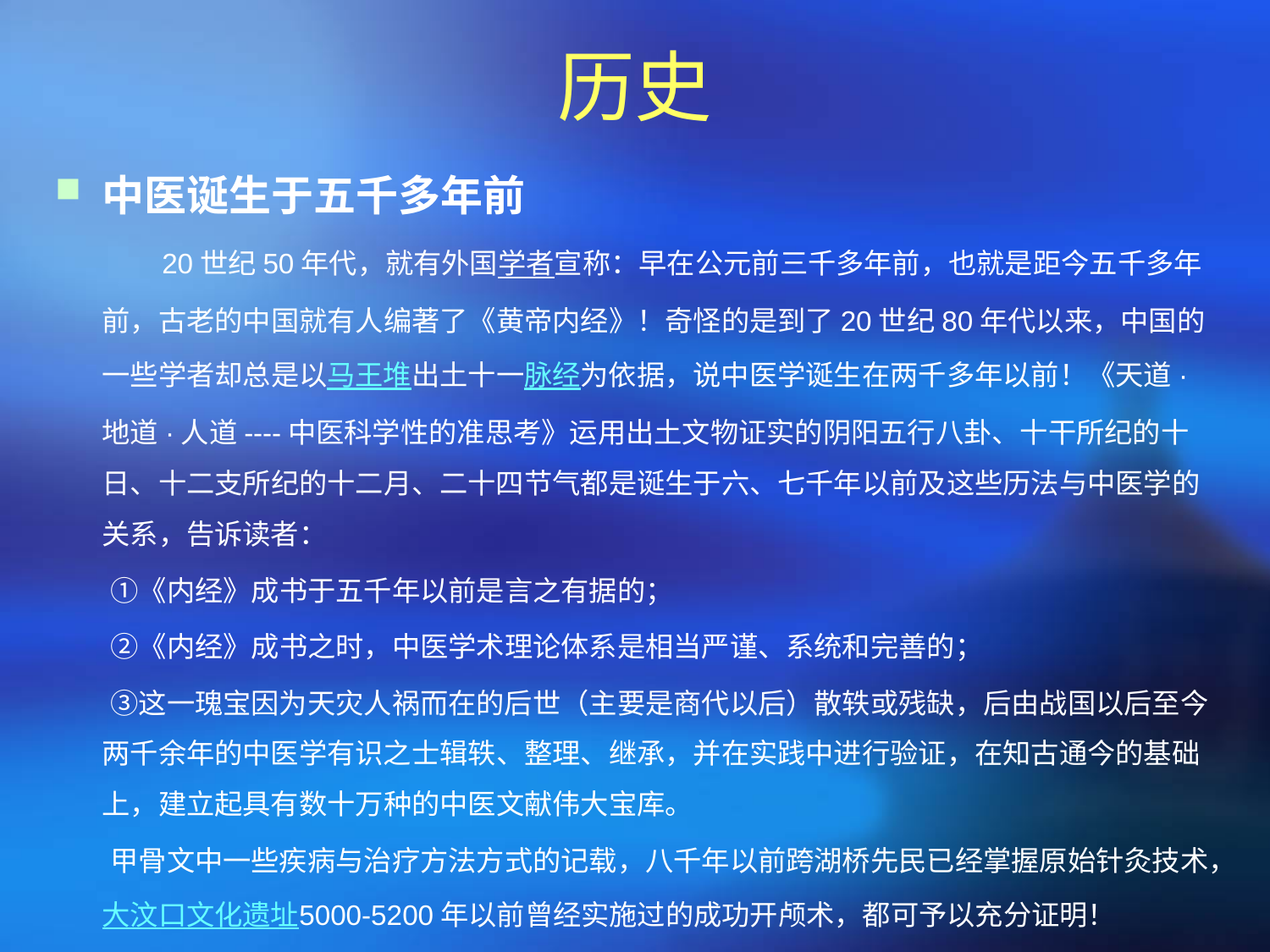

# 历史
中医诞生于五千多年前
　　       20世纪50年代，就有外国学者宣称：早在公元前三千多年前，也就是距今五千多年前，古老的中国就有人编著了《黄帝内经》！奇怪的是到了20世纪80年代以来，中国的一些学者却总是以马王堆出土十一脉经为依据，说中医学诞生在两千多年以前！《天道·地道·人道----中医科学性的准思考》运用出土文物证实的阴阳五行八卦、十干所纪的十日、十二支所纪的十二月、二十四节气都是诞生于六、七千年以前及这些历法与中医学的关系，告诉读者：
　　①《内经》成书于五千年以前是言之有据的；
　　②《内经》成书之时，中医学术理论体系是相当严谨、系统和完善的；
　　③这一瑰宝因为天灾人祸而在的后世（主要是商代以后）散轶或残缺，后由战国以后至今两千余年的中医学有识之士辑轶、整理、继承，并在实践中进行验证，在知古通今的基础上，建立起具有数十万种的中医文献伟大宝库。
　　甲骨文中一些疾病与治疗方法方式的记载，八千年以前跨湖桥先民已经掌握原始针灸技术，大汶口文化遗址5000-5200年以前曾经实施过的成功开颅术，都可予以充分证明！